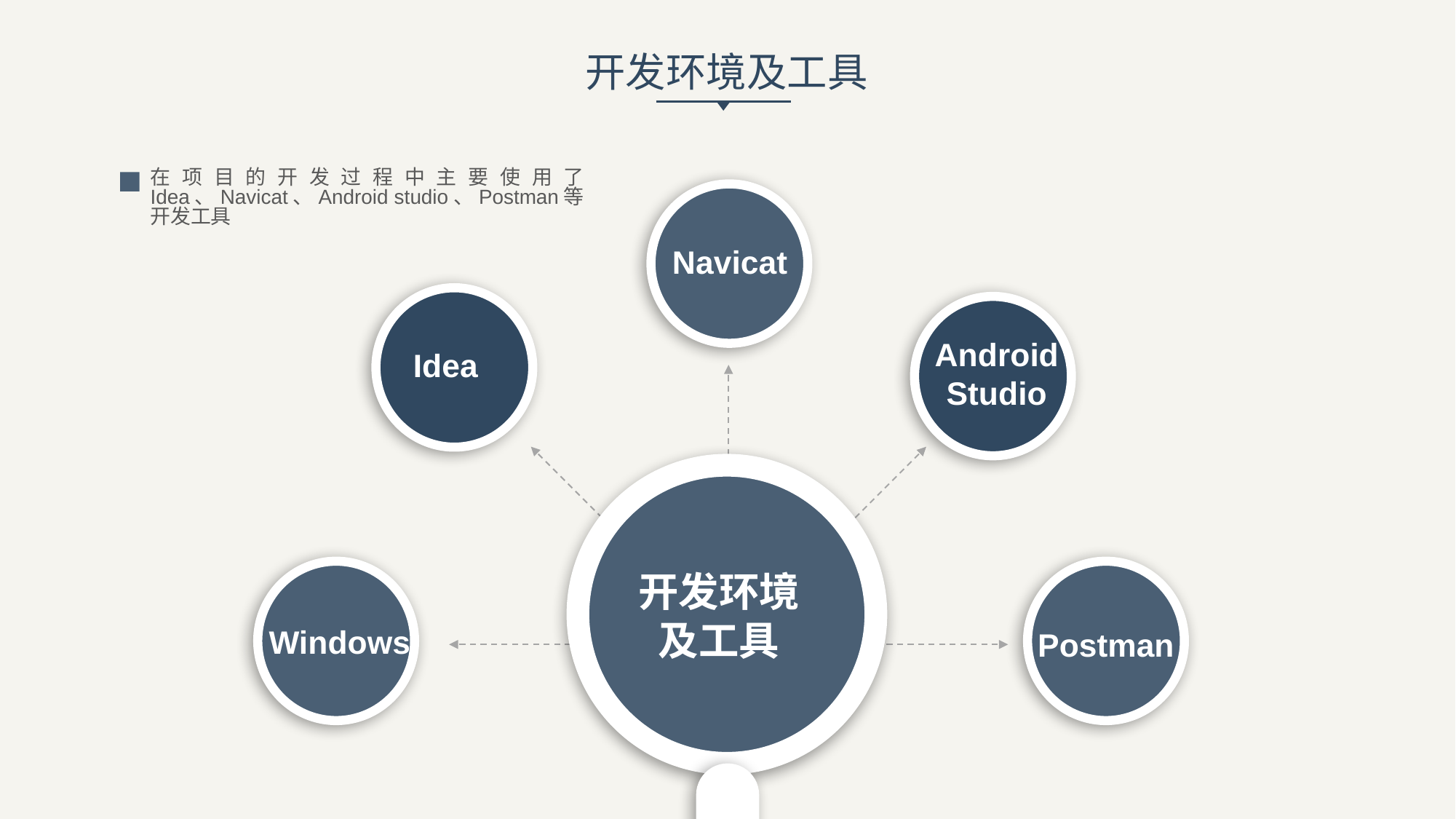

开发环境及工具
在项目的开发过程中主要使用了 Idea、Navicat、Android studio、Postman等开发工具

Navicat

Android Studio
Idea

开发环境及工具

Windows
Postman
延迟符号